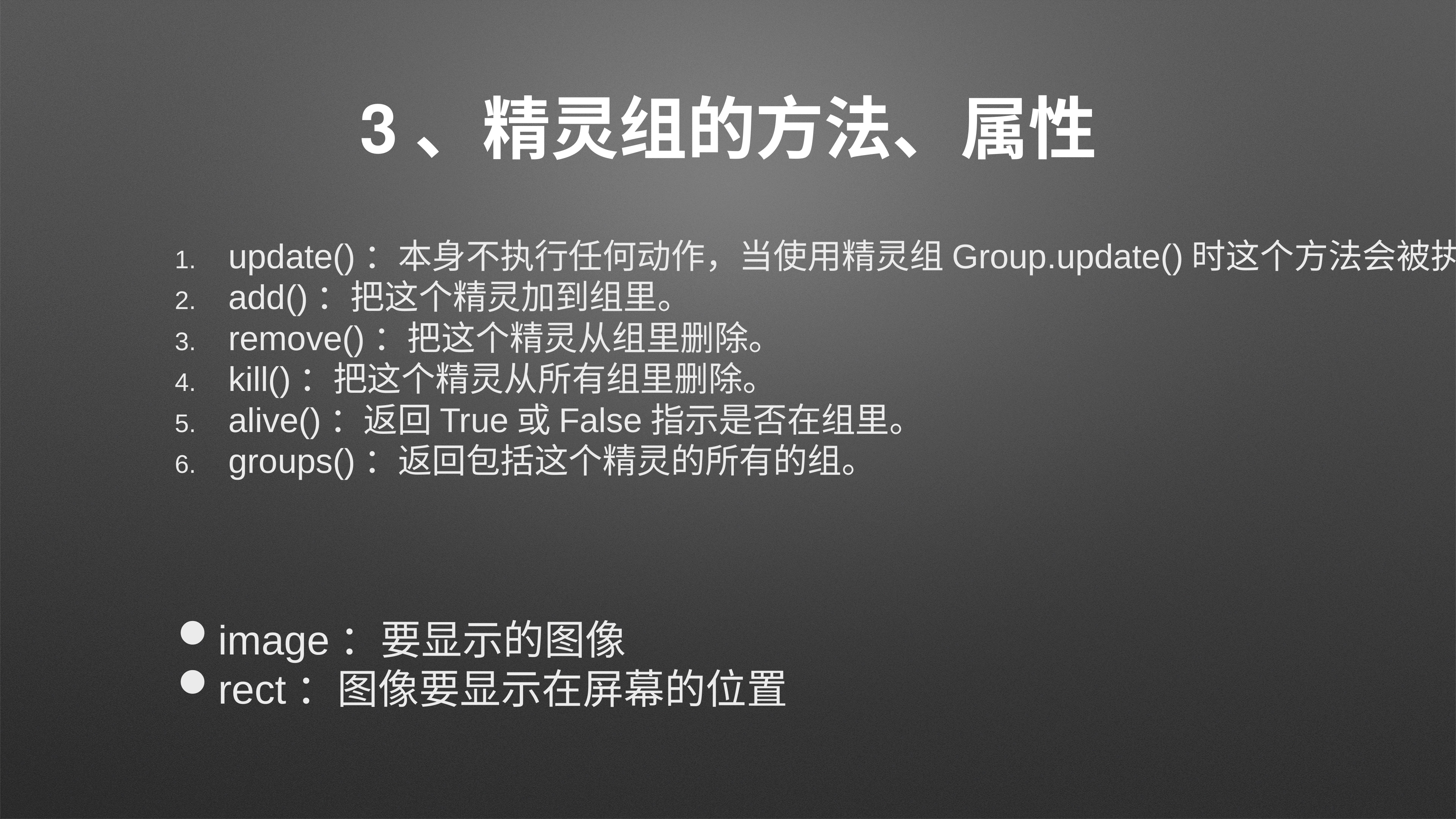

# 3、精灵组的方法、属性
update()：本身不执行任何动作，当使用精灵组Group.update()时这个方法会被执行。
add()：把这个精灵加到组里。
remove()：把这个精灵从组里删除。
kill()：把这个精灵从所有组里删除。
alive()：返回True或False指示是否在组里。
groups()：返回包括这个精灵的所有的组。
image：要显示的图像
rect：图像要显示在屏幕的位置